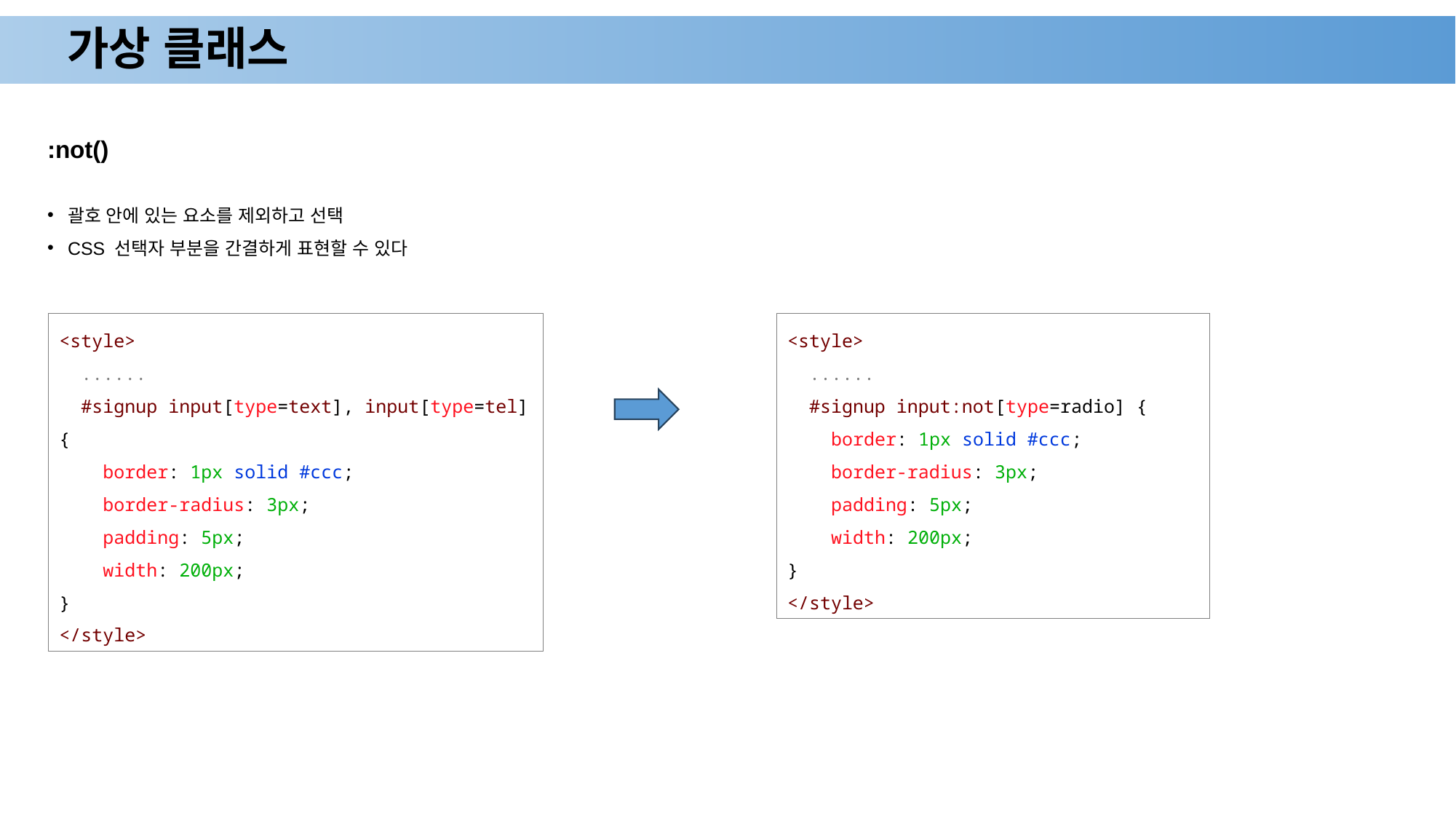

# 가상 클래스
:not()
괄호 안에 있는 요소를 제외하고 선택
CSS 선택자 부분을 간결하게 표현할 수 있다
<style>
  ......
  #signup input[type=text], input[type=tel] {
    border: 1px solid #ccc;
    border-radius: 3px;
    padding: 5px;
    width: 200px;
}
</style>
<style>
  ......
  #signup input:not[type=radio] {
    border: 1px solid #ccc;
    border-radius: 3px;
    padding: 5px;
    width: 200px;
}
</style>